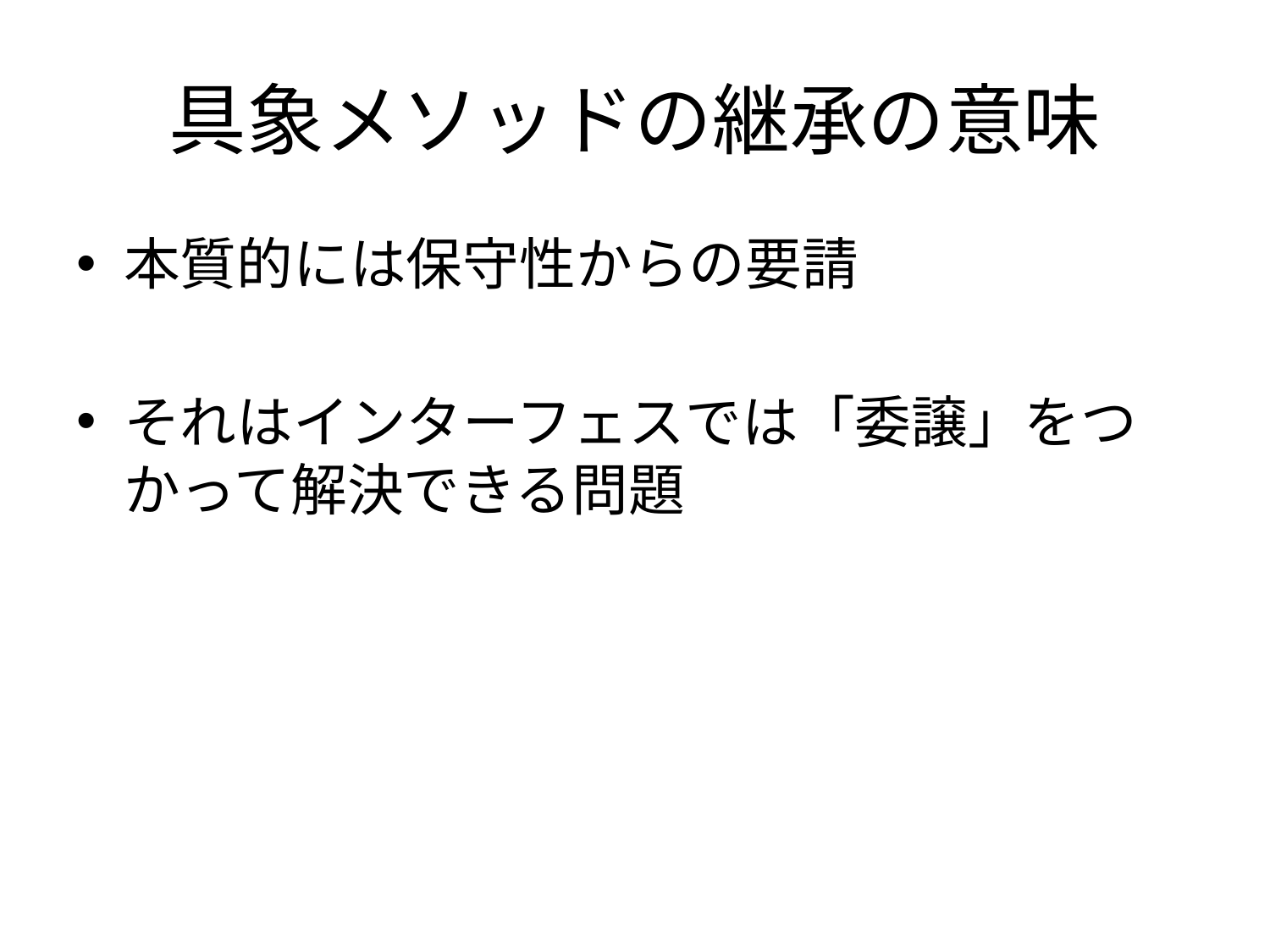

# 具象メソッドの継承の意味
本質的には保守性からの要請

それはインターフェスでは「委譲」をつかって解決できる問題